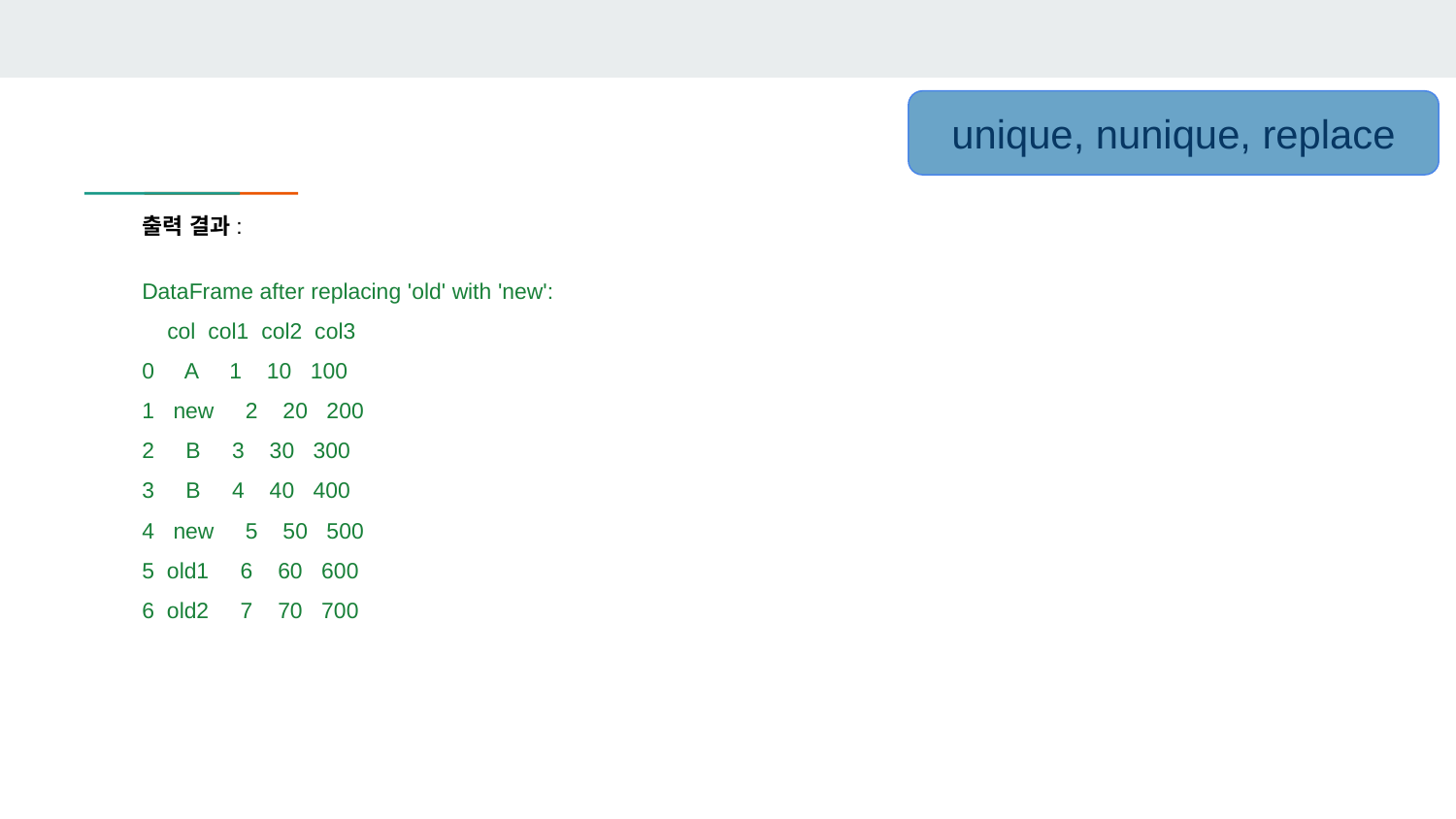

unique, nunique, replace
출력 결과:
DataFrame after replacing 'old' with 'new':
    col  col1  col2  col3
0     A     1    10   100
1   new     2    20   200
2     B     3    30   300
3     B     4    40   400
4   new     5    50   500
5  old1     6    60   600
6  old2     7    70   700